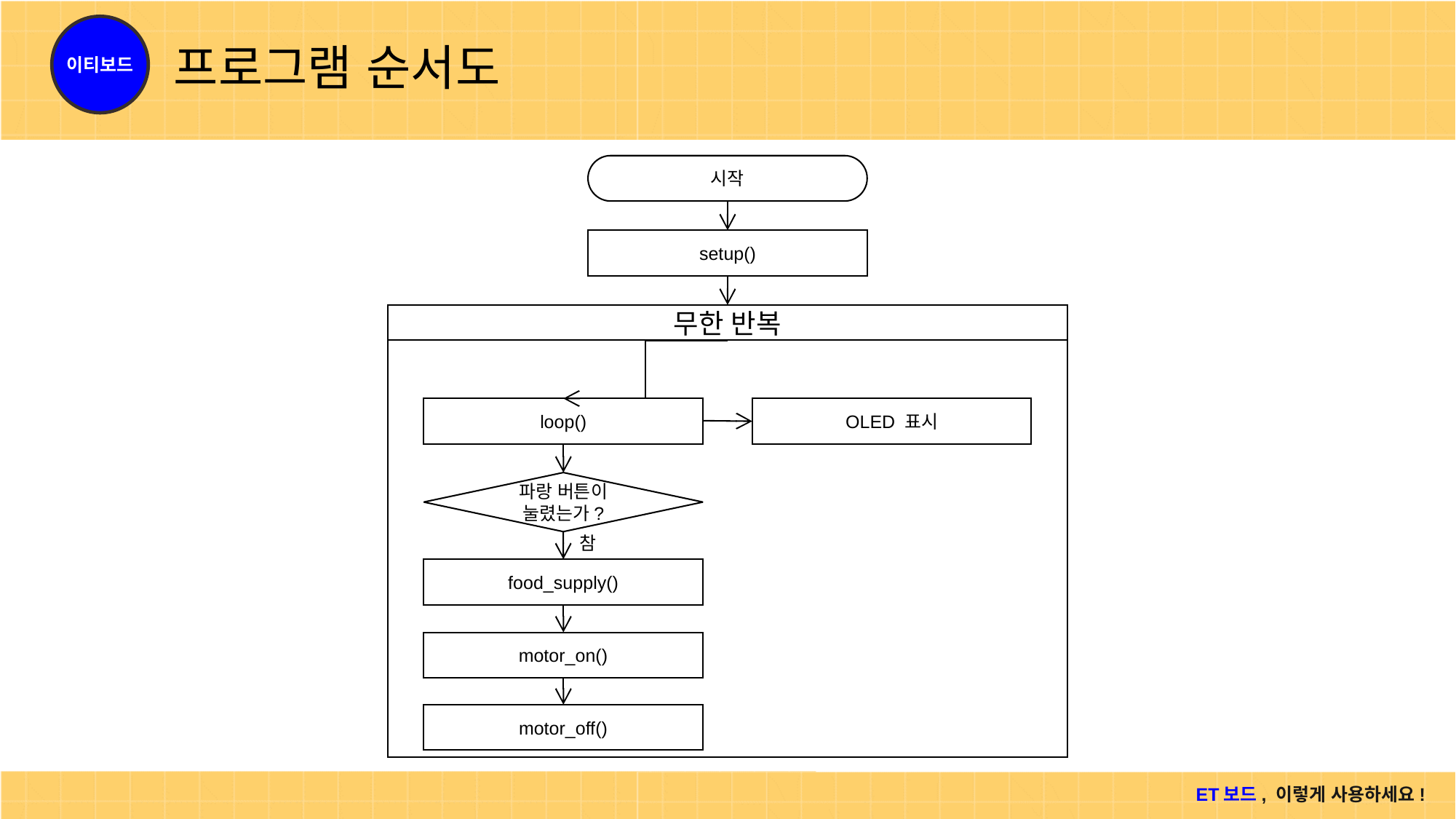

# 프로그램 순서도
시작
setup()

무한 반복
loop()
OLED 표시
파랑 버튼이 눌렸는가?
참
food_supply()
motor_on()
motor_off()